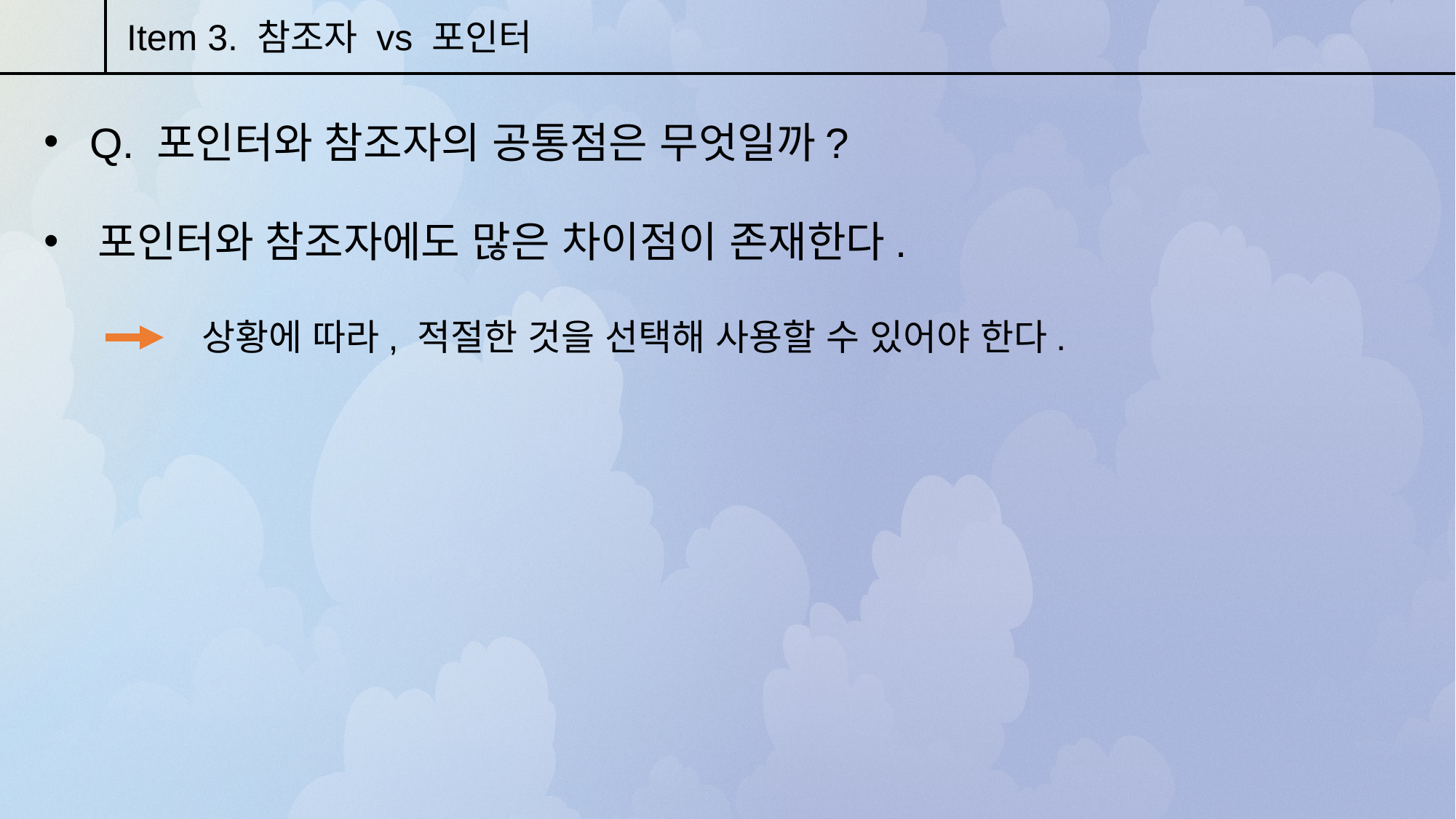

Item 3. 참조자 vs 포인터
 Q. 포인터와 참조자의 공통점은 무엇일까?
 포인터와 참조자에도 많은 차이점이 존재한다.
상황에 따라, 적절한 것을 선택해 사용할 수 있어야 한다.